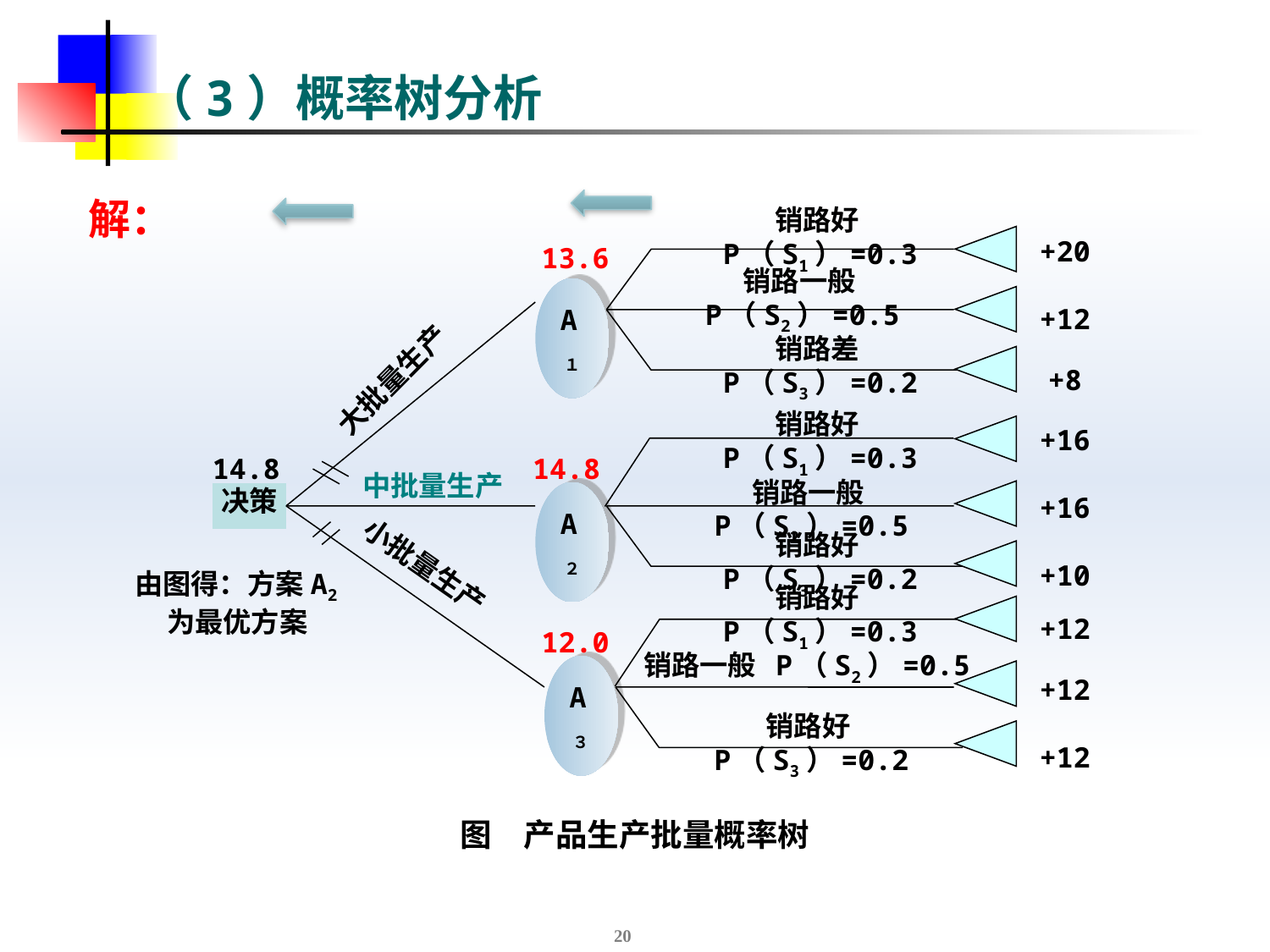

# （3）概率树分析
解：

销路好  P（S1）=0.3

+20
13.6

销路一般  P（S2）=0.5
A１

+12

销路差  P（S3）=0.2

大批量生产
+8
销路好  P（S1）=0.3

+16

14.8
14.8
中批量生产

销路一般  P（S2）=0.5

A２
决策
+16

销路好  P（S3）=0.2

+10
由图得：方案A2为最优方案
小批量生产
销路好  P（S1）=0.3

+12
12.0

销路一般  P（S2）=0.5

A３
+12

销路好  P（S3）=0.2

+12

图　产品生产批量概率树
20